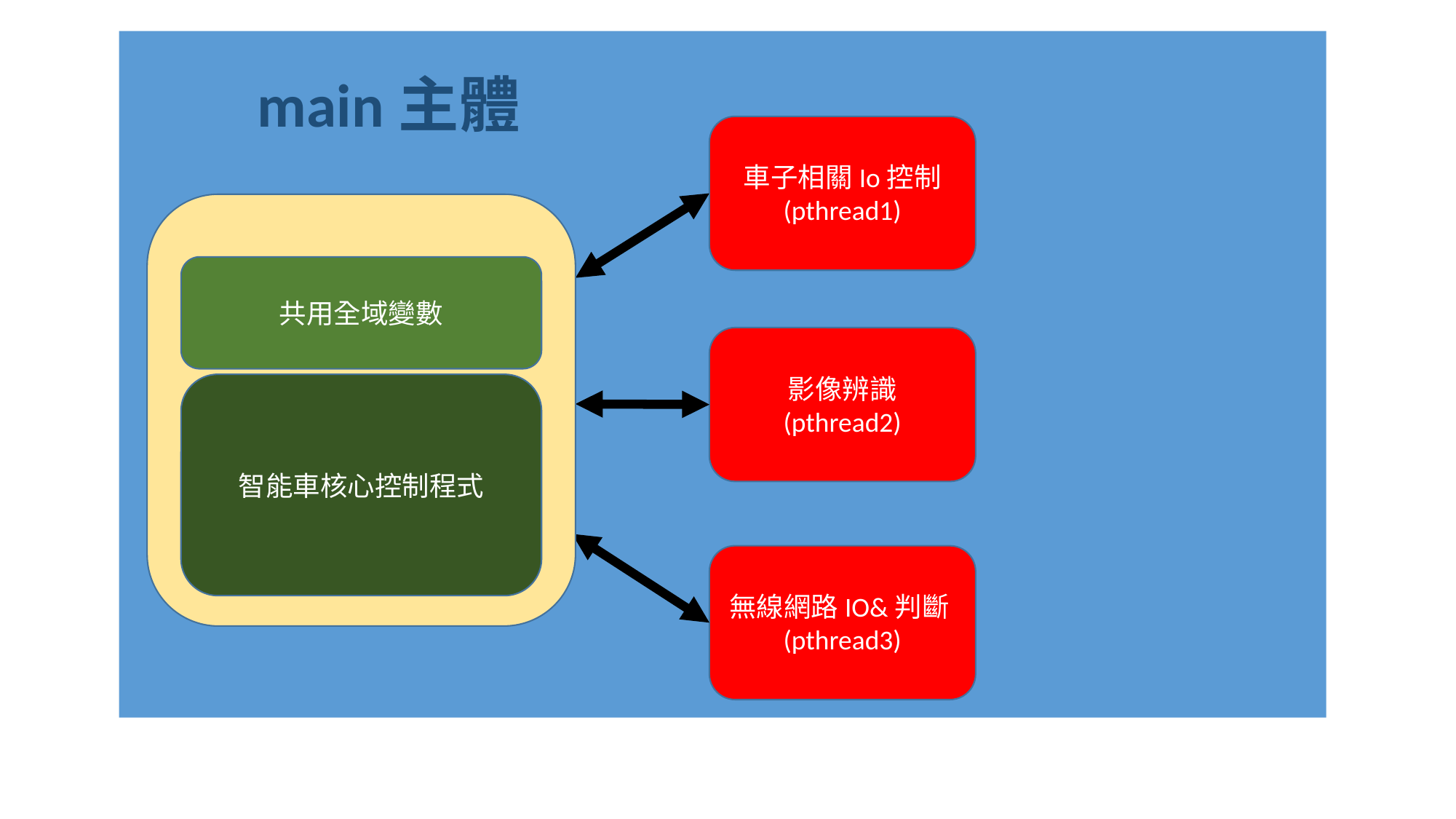

main主體
車子相關Io控制
(pthread1)

共用全域變數
影像辨識
(pthread2)
智能車核心控制程式
無線網路IO&判斷(pthread3)